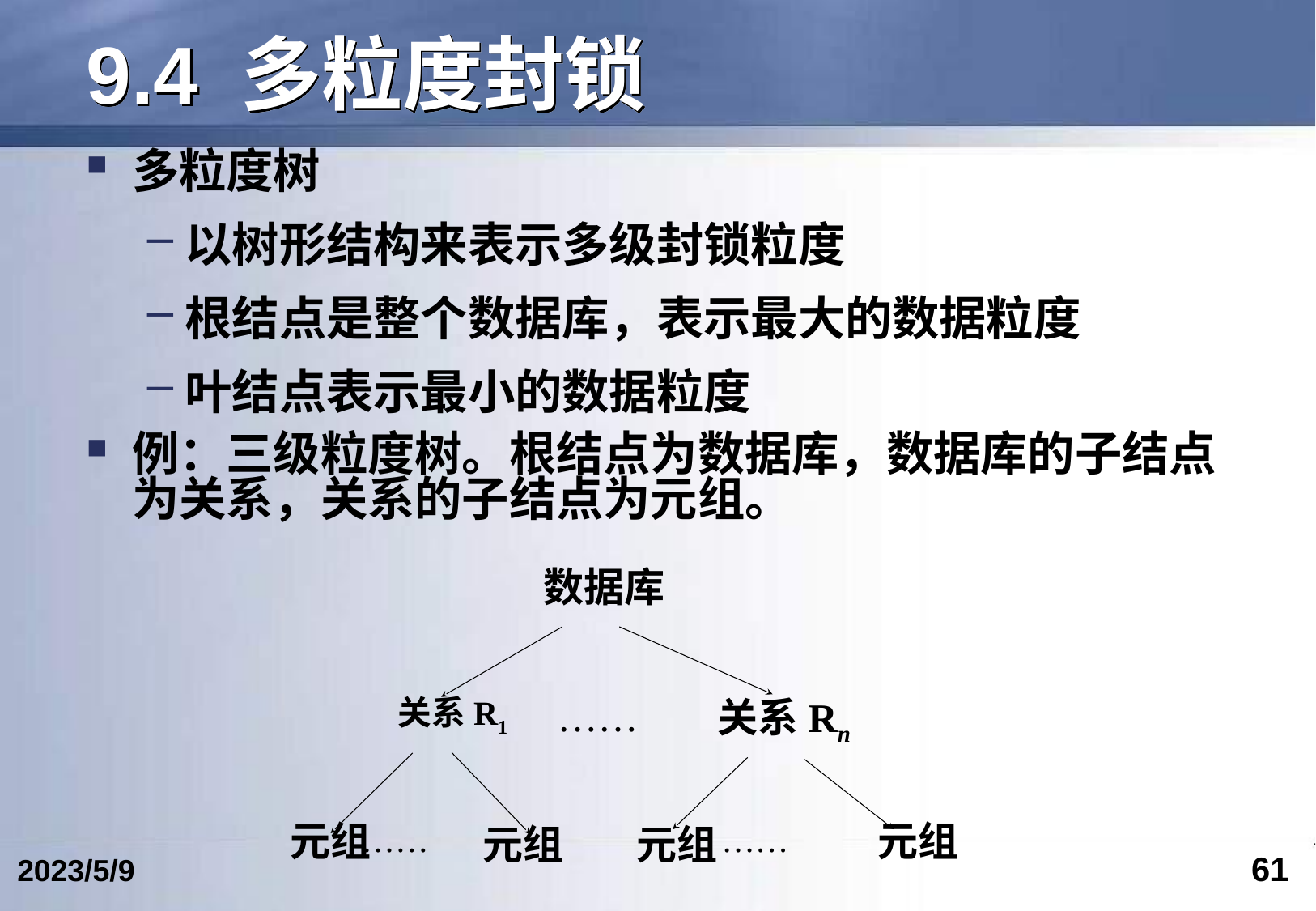

# 9.4 多粒度封锁
多粒度树
以树形结构来表示多级封锁粒度
根结点是整个数据库，表示最大的数据粒度
叶结点表示最小的数据粒度
例：三级粒度树。根结点为数据库，数据库的子结点为关系，关系的子结点为元组。
数据库

关系R1
关系Rn
……

元组
元组
……
……
元组
元组
61
2023/5/9